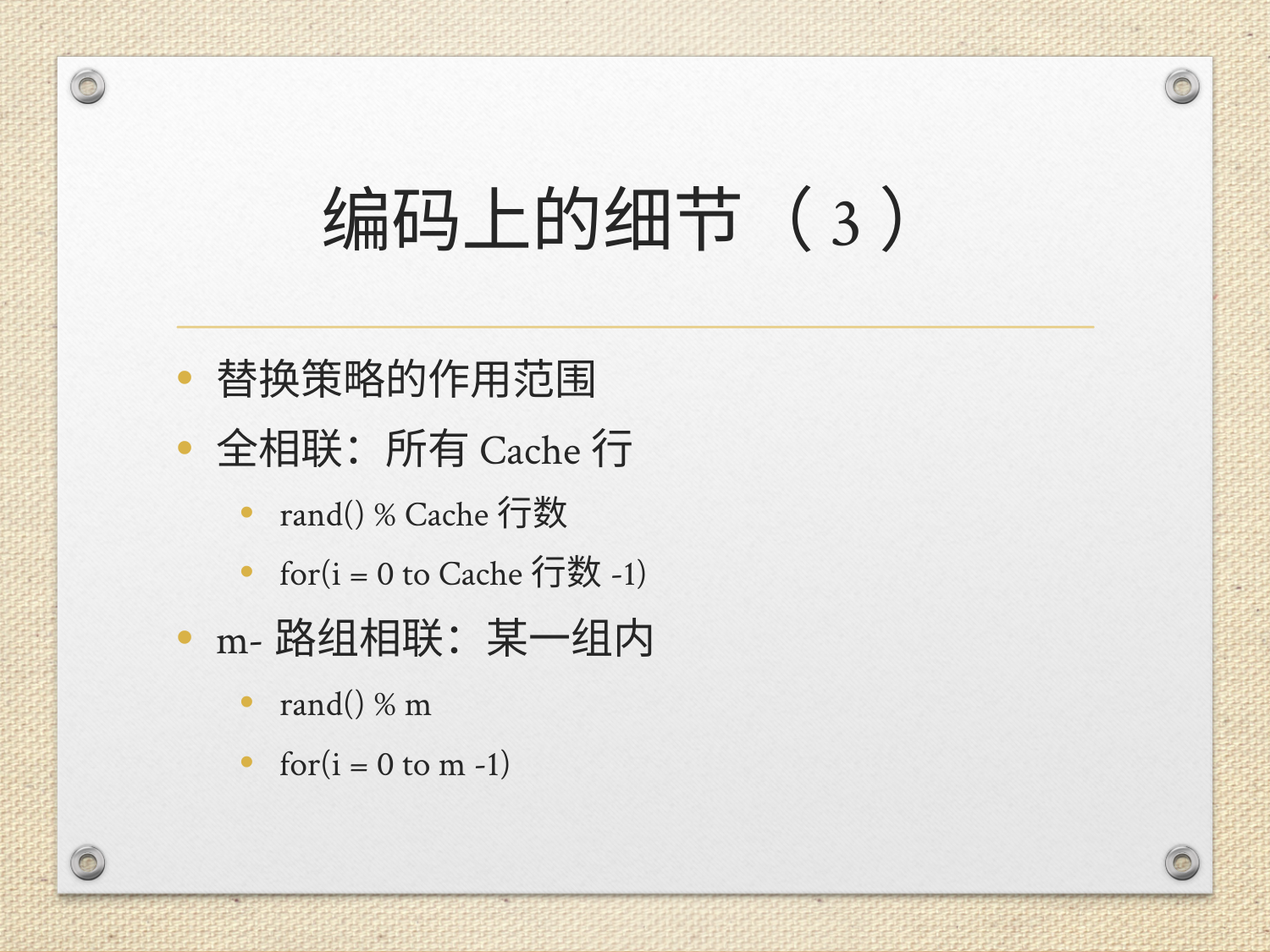

# 编码上的细节（3）
替换策略的作用范围
全相联：所有Cache行
rand() % Cache行数
for(i = 0 to Cache行数-1)
m-路组相联：某一组内
rand() % m
for(i = 0 to m -1)